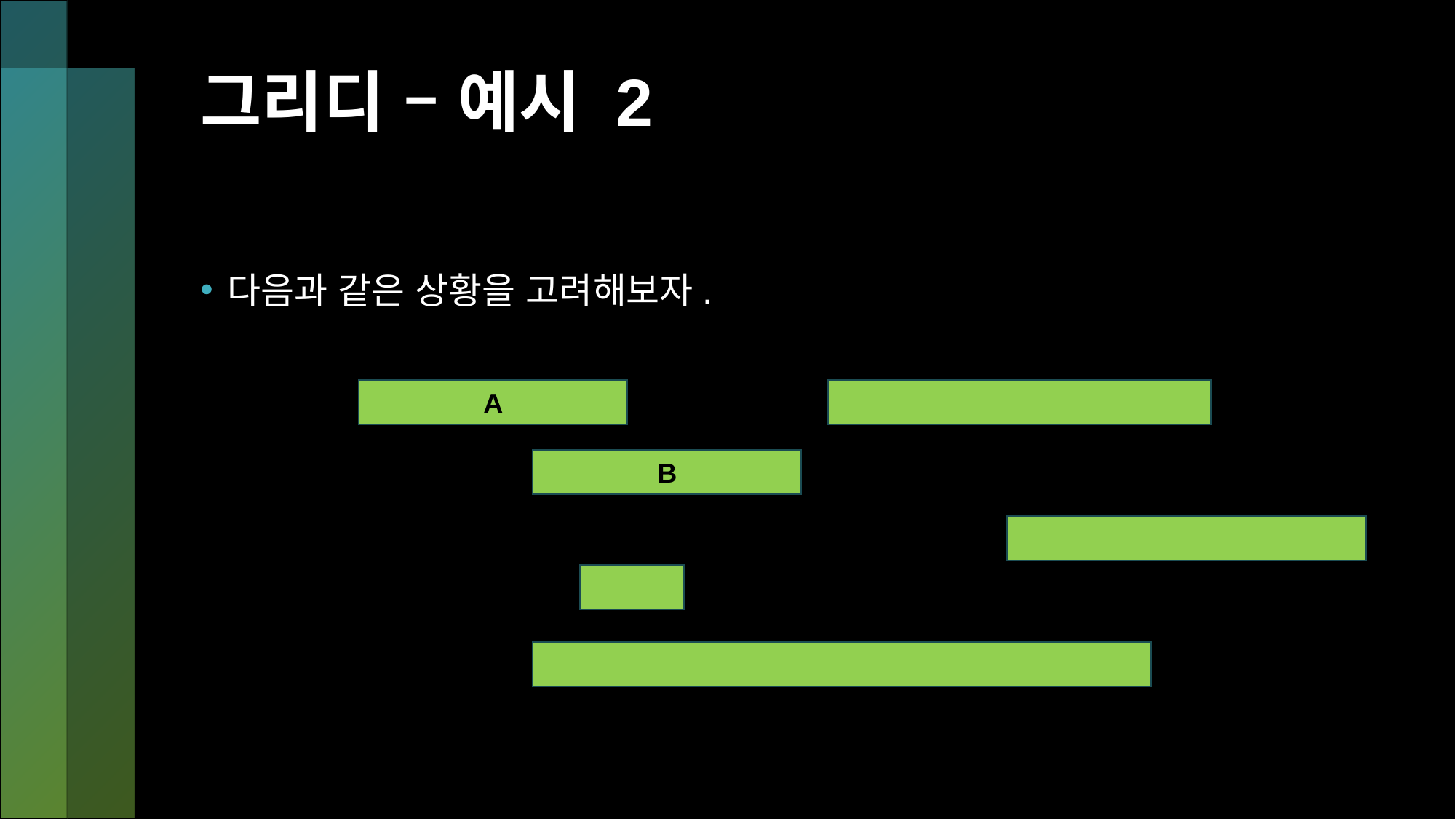

# 그리디 – 예시 2
다음과 같은 상황을 고려해보자.

A
B